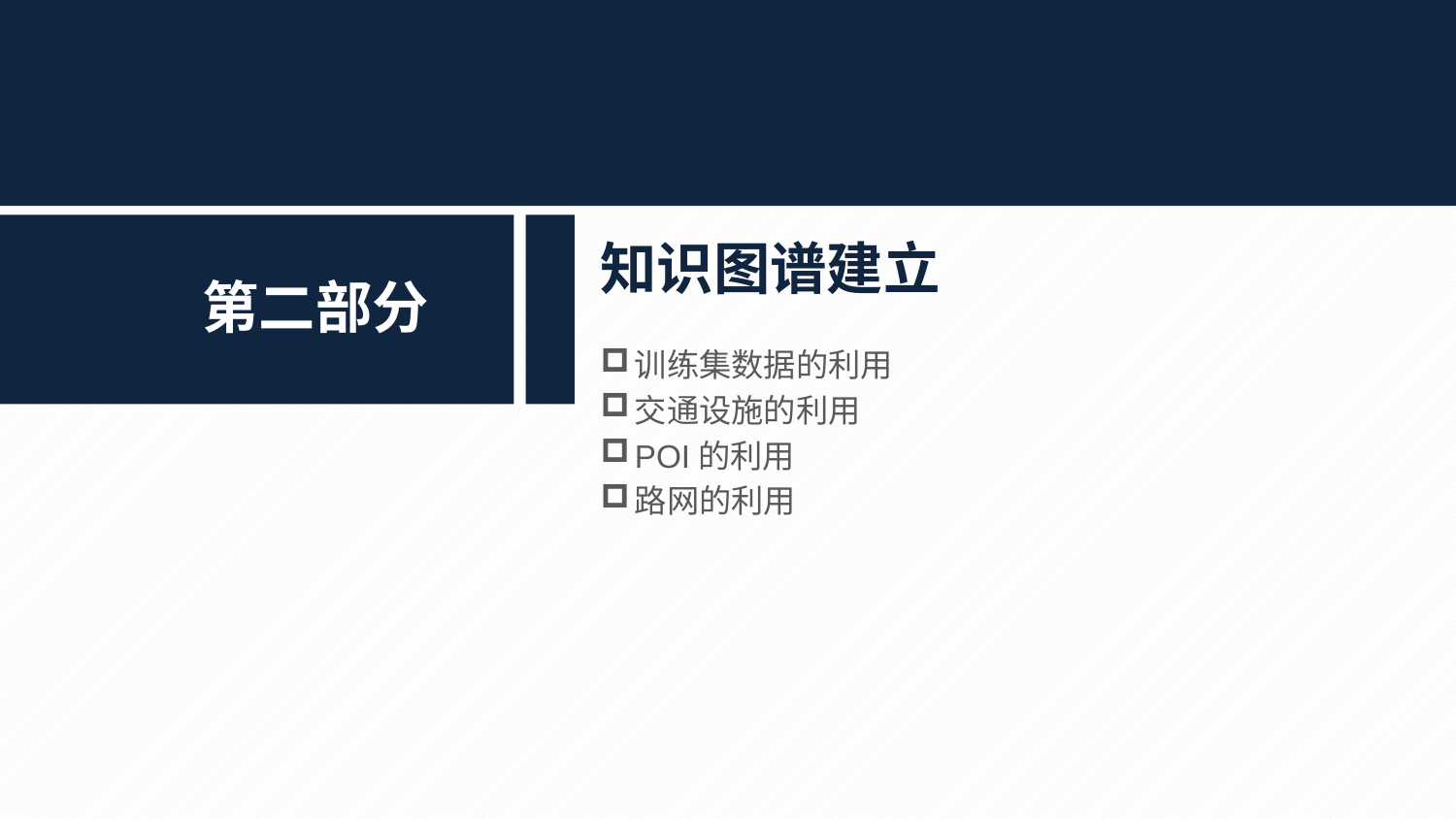

知识图谱建立
第二部分
训练集数据的利用
交通设施的利用
POI的利用
路网的利用